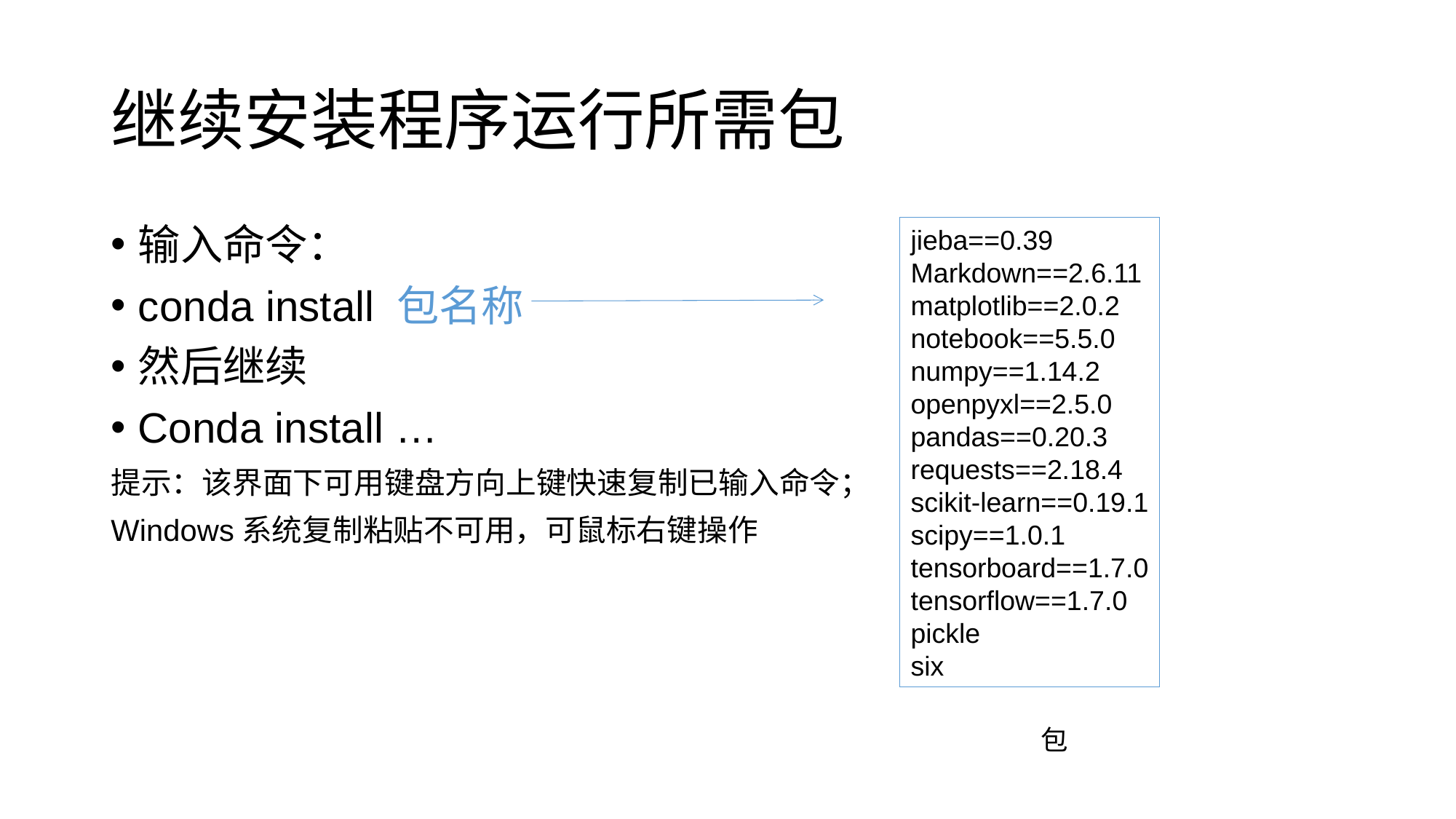

# 继续安装程序运行所需包
jieba==0.39
Markdown==2.6.11
matplotlib==2.0.2
notebook==5.5.0
numpy==1.14.2
openpyxl==2.5.0
pandas==0.20.3
requests==2.18.4
scikit-learn==0.19.1
scipy==1.0.1
tensorboard==1.7.0
tensorflow==1.7.0
pickle
six
输入命令：
conda install 包名称
然后继续
Conda install …
提示：该界面下可用键盘方向上键快速复制已输入命令；
Windows系统复制粘贴不可用，可鼠标右键操作
包